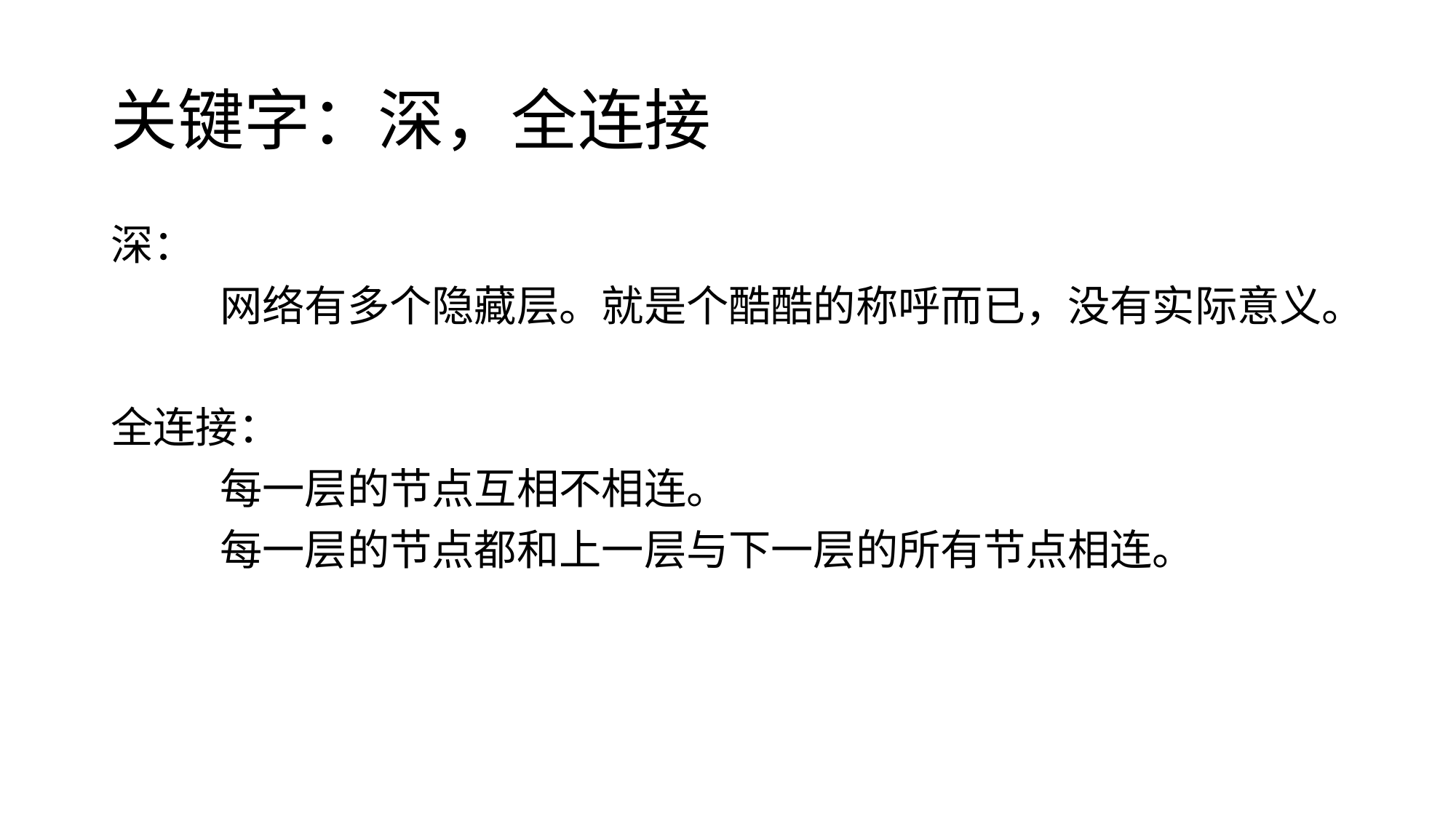

# 关键字：深，全连接
深：
	网络有多个隐藏层。就是个酷酷的称呼而已，没有实际意义。

全连接：
	每一层的节点互相不相连。
	每一层的节点都和上一层与下一层的所有节点相连。